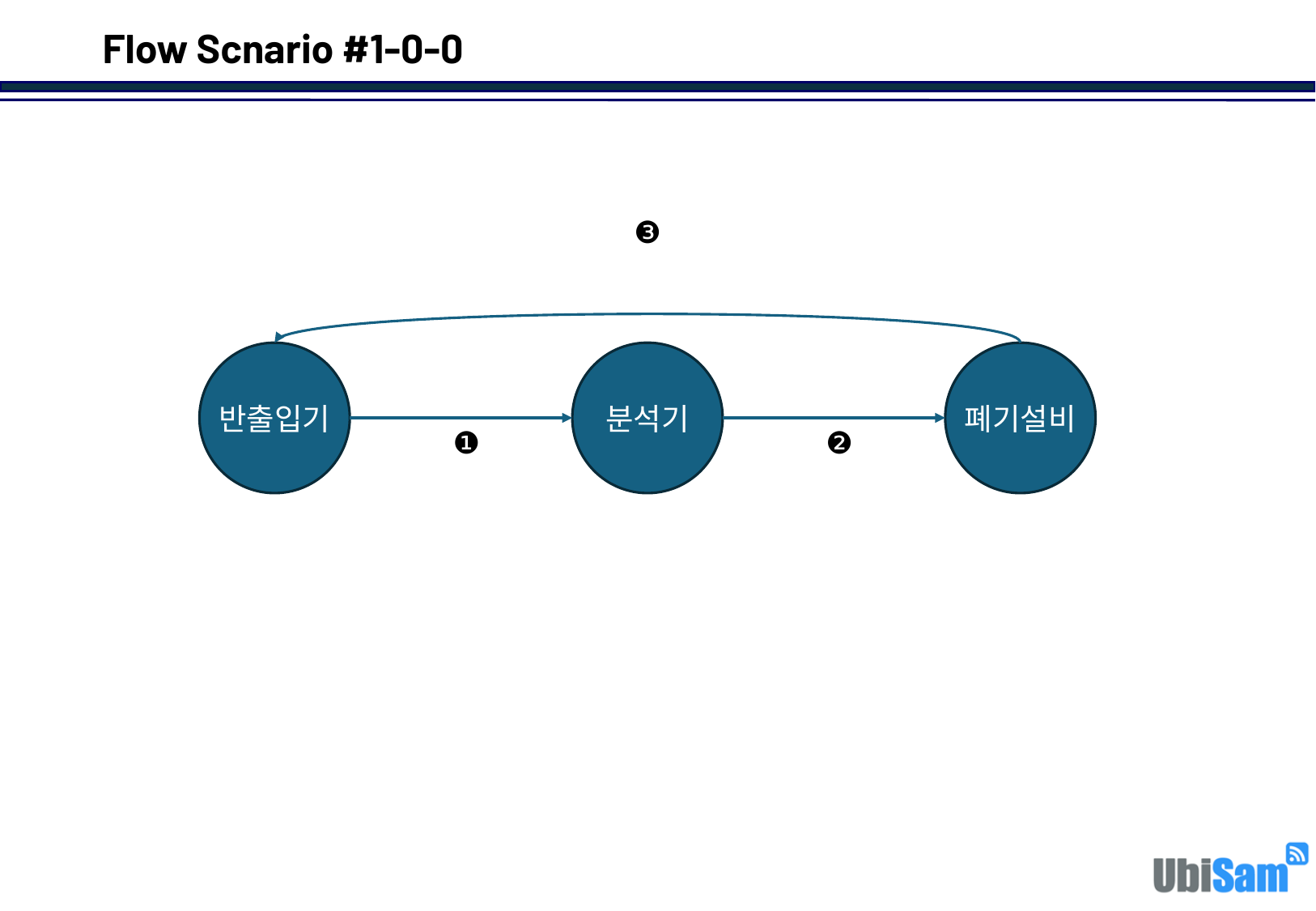

# Flow Scnario #1-0-0
❸
반출입기
분석기
폐기설비
❶
❷